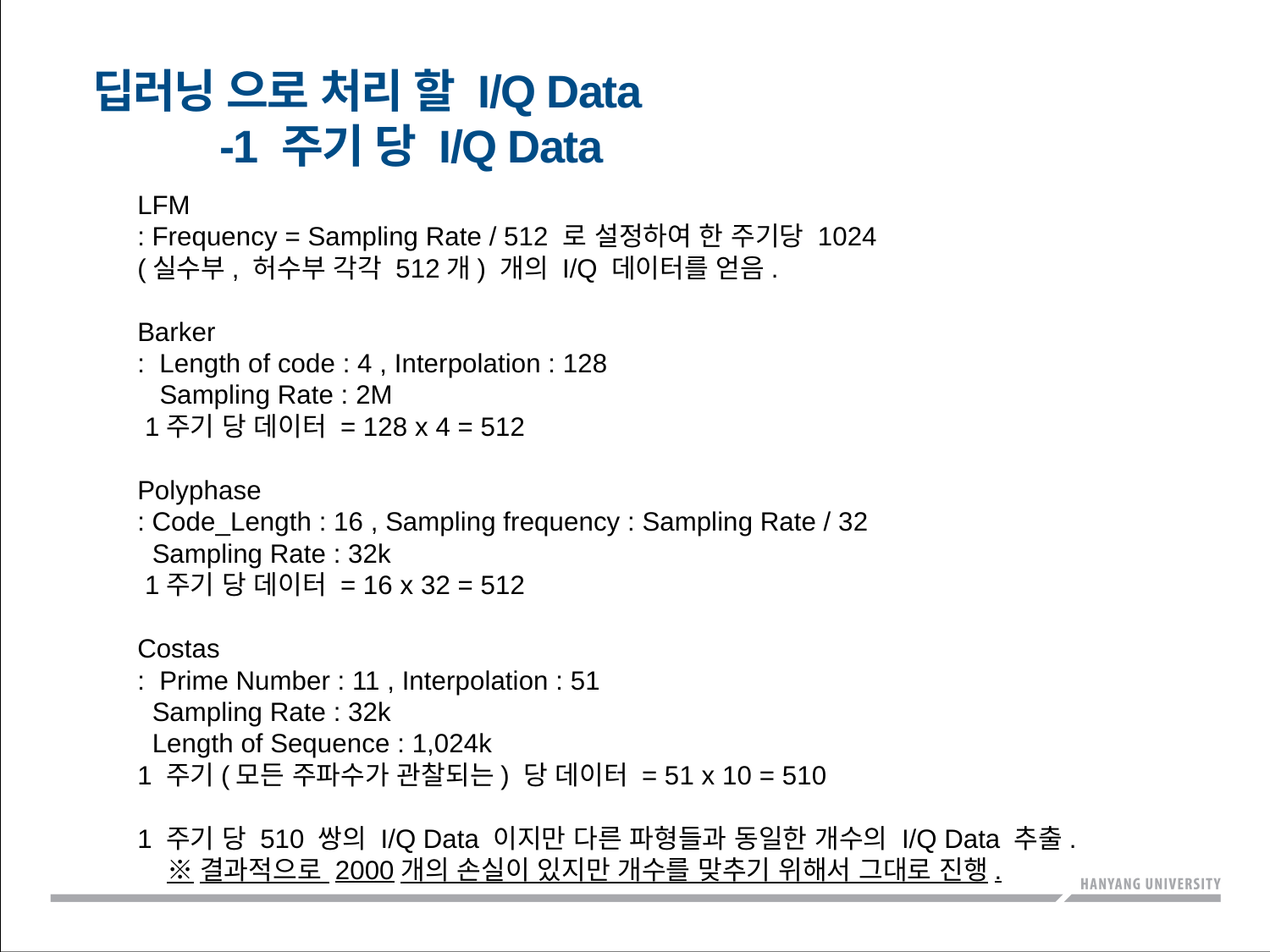

딥러닝 으로 처리 할 I/Q Data
	-1 주기 당 I/Q Data
LFM
: Frequency = Sampling Rate / 512 로 설정하여 한 주기당 1024
(실수부, 허수부 각각 512개) 개의 I/Q 데이터를 얻음.

Barker
:  Length of code : 4 , Interpolation : 128
   Sampling Rate : 2M
 1주기 당 데이터 = 128 x 4 = 512

Polyphase
: Code_Length : 16 , Sampling frequency : Sampling Rate / 32
  Sampling Rate : 32k
 1주기 당 데이터 = 16 x 32 = 512

Costas
:  Prime Number : 11 , Interpolation : 51
  Sampling Rate : 32k
  Length of Sequence : 1,024k
1 주기(모든 주파수가 관찰되는) 당 데이터 = 51 x 10 = 510

1 주기 당 510 쌍의 I/Q Data 이지만 다른 파형들과 동일한 개수의 I/Q Data 추출.
    ※결과적으로 2000개의 손실이 있지만 개수를 맞추기 위해서 그대로 진행.